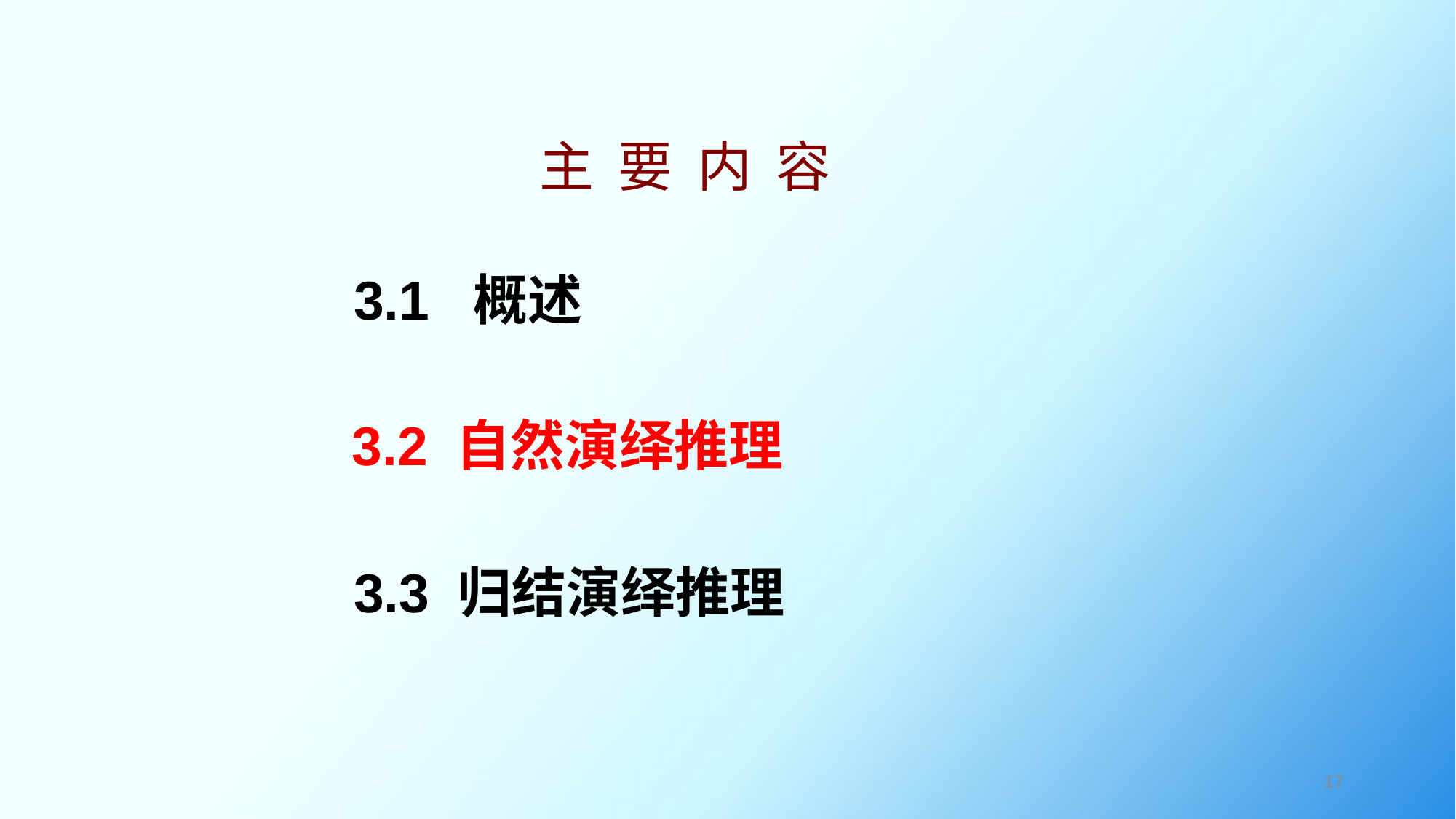

# 主  要  内  容
3.1  概述
3.2 自然演绎推理
3.3 归结演绎推理
17